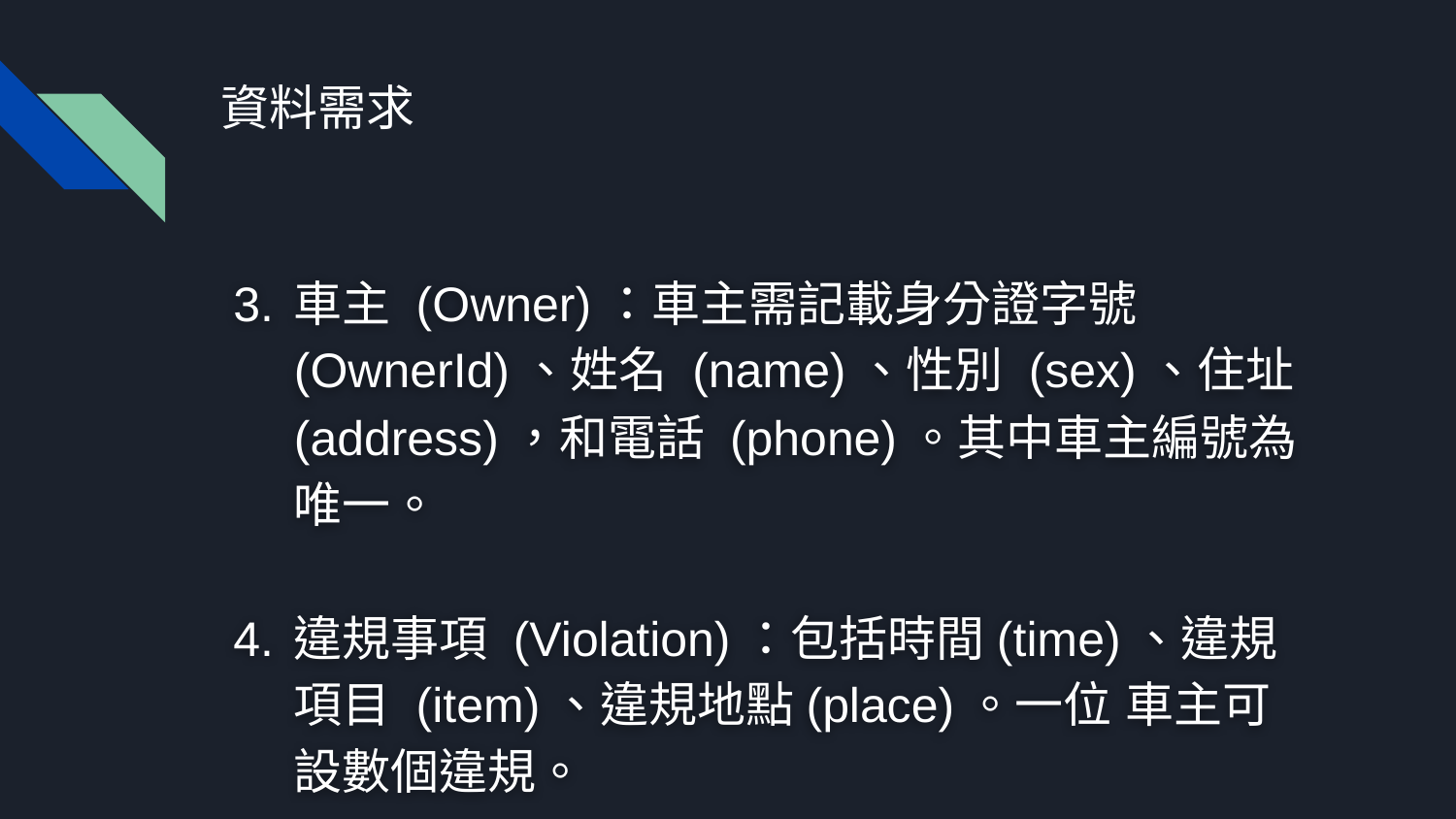

# 資料需求
車主 (Owner)：車主需記載身分證字號 (OwnerId)、姓名 (name)、性別 (sex)、住址 (address)，和電話 (phone)。其中車主編號為唯一。

違規事項 (Violation)：包括時間(time)、違規項目 (item)、違規地點(place)。一位 車主可設數個違規。